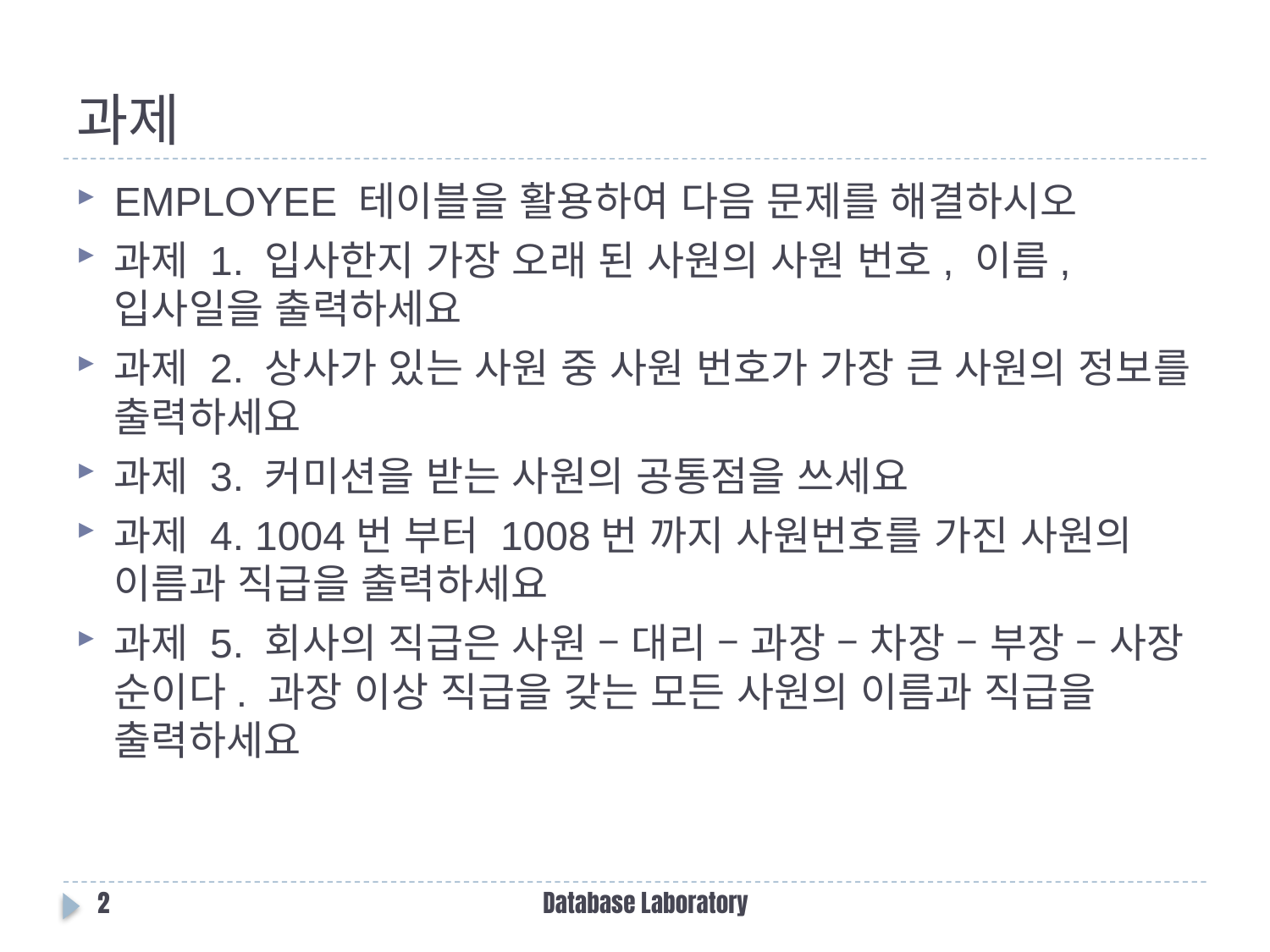

# 과제
EMPLOYEE 테이블을 활용하여 다음 문제를 해결하시오
과제 1. 입사한지 가장 오래 된 사원의 사원 번호, 이름, 입사일을 출력하세요
과제 2. 상사가 있는 사원 중 사원 번호가 가장 큰 사원의 정보를 출력하세요
과제 3. 커미션을 받는 사원의 공통점을 쓰세요
과제 4. 1004번 부터 1008번 까지 사원번호를 가진 사원의 이름과 직급을 출력하세요
과제 5. 회사의 직급은 사원 – 대리 – 과장 – 차장 – 부장 – 사장 순이다. 과장 이상 직급을 갖는 모든 사원의 이름과 직급을 출력하세요
2
Database Laboratory